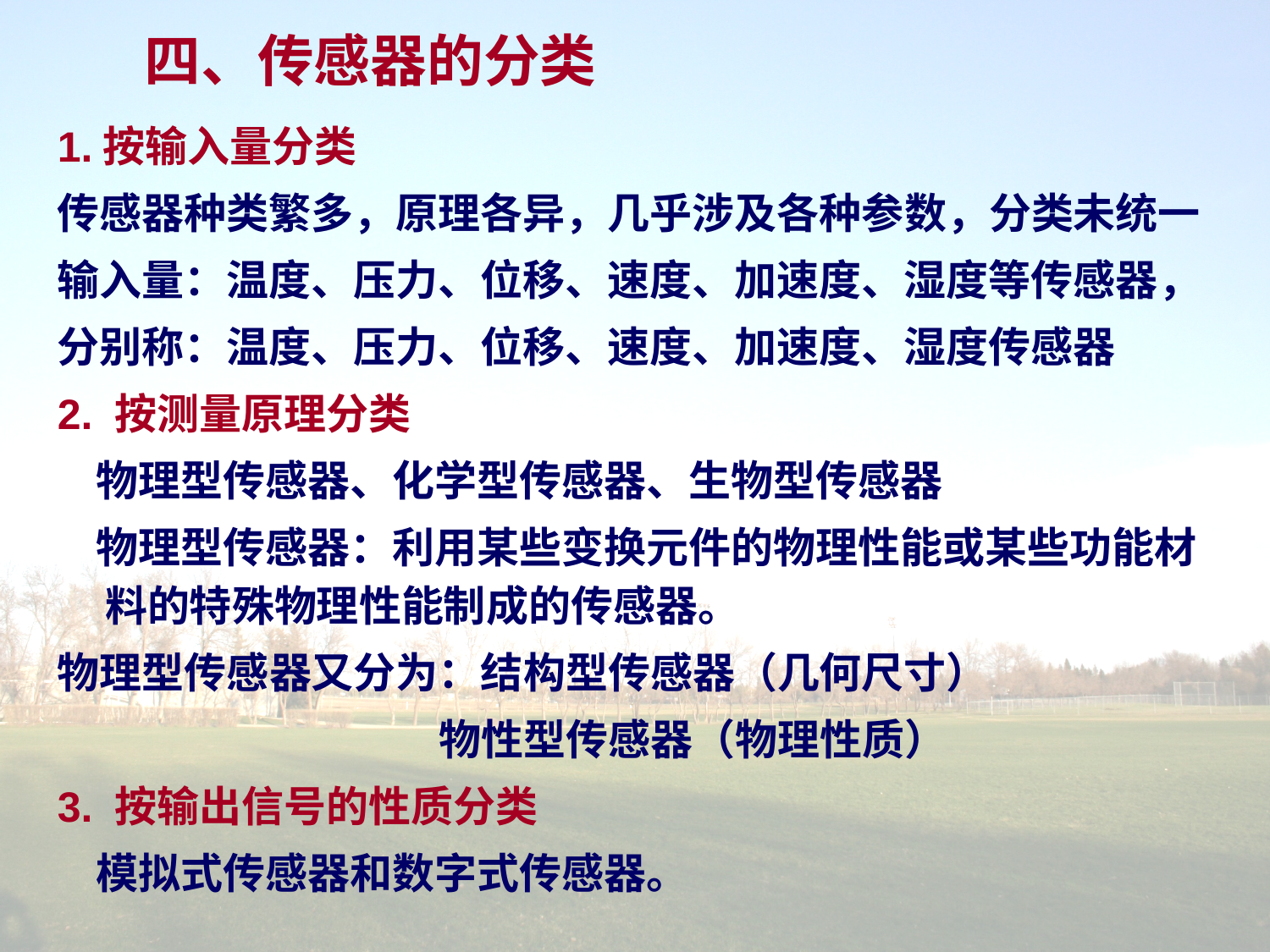

# 四、传感器的分类
1.按输入量分类
传感器种类繁多，原理各异，几乎涉及各种参数，分类未统一
输入量：温度、压力、位移、速度、加速度、湿度等传感器，
分别称：温度、压力、位移、速度、加速度、湿度传感器
2. 按测量原理分类
   物理型传感器、化学型传感器、生物型传感器
   物理型传感器：利用某些变换元件的物理性能或某些功能材料的特殊物理性能制成的传感器。
物理型传感器又分为：结构型传感器（几何尺寸）
                                       物性型传感器（物理性质）
3. 按输出信号的性质分类
   模拟式传感器和数字式传感器。